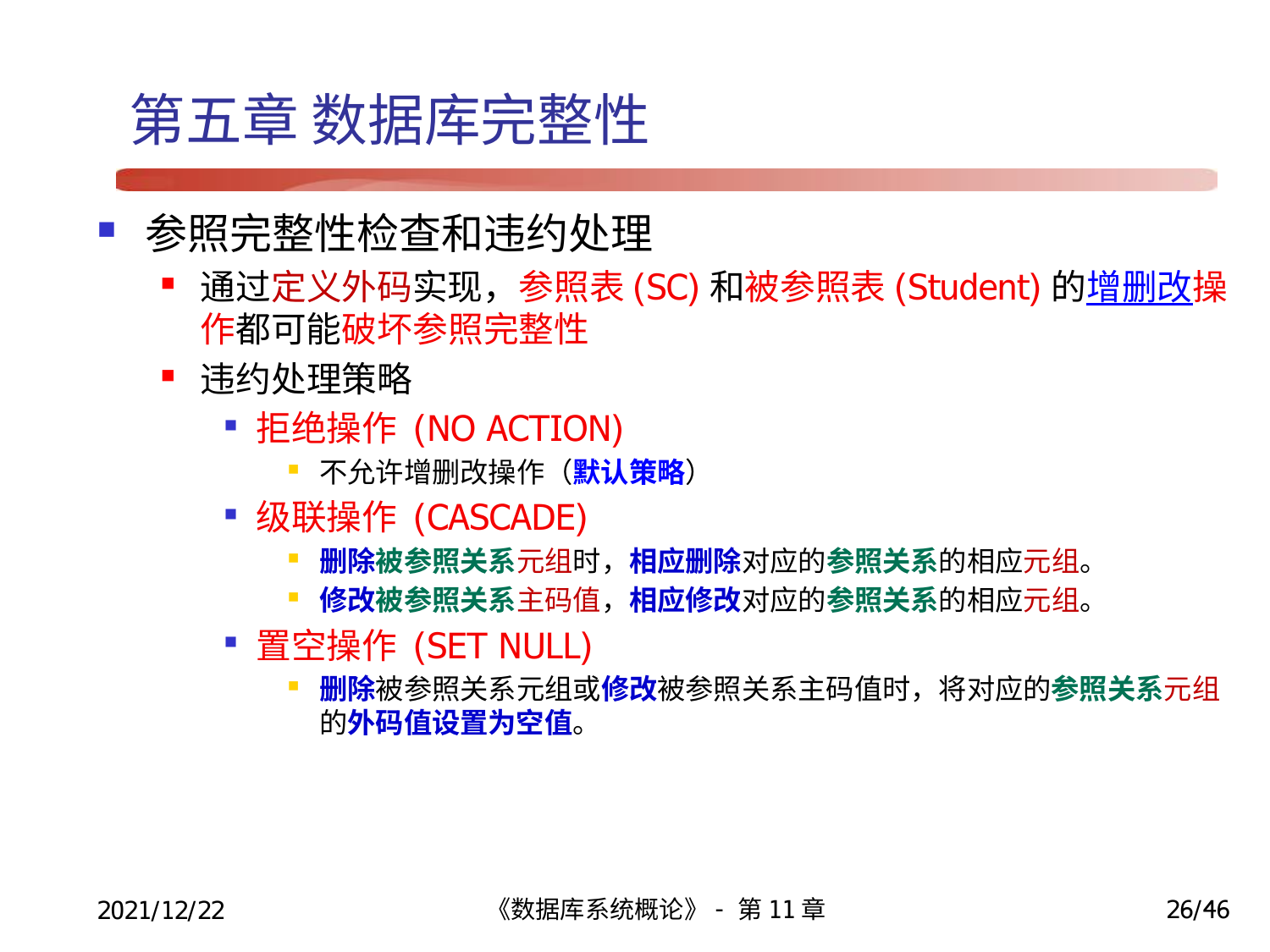

# 第五章 数据库完整性
参照完整性检查和违约处理
通过定义外码实现，参照表(SC)和被参照表(Student)的增删改操作都可能破坏参照完整性
违约处理策略
拒绝操作 (NO ACTION)
不允许增删改操作（默认策略）
级联操作 (CASCADE)
删除被参照关系元组时，相应删除对应的参照关系的相应元组。
修改被参照关系主码值，相应修改对应的参照关系的相应元组。
置空操作 (SET NULL)
删除被参照关系元组或修改被参照关系主码值时，将对应的参照关系元组的外码值设置为空值。

《数据库系统概论》- 第11章
26/46
2021/12/22